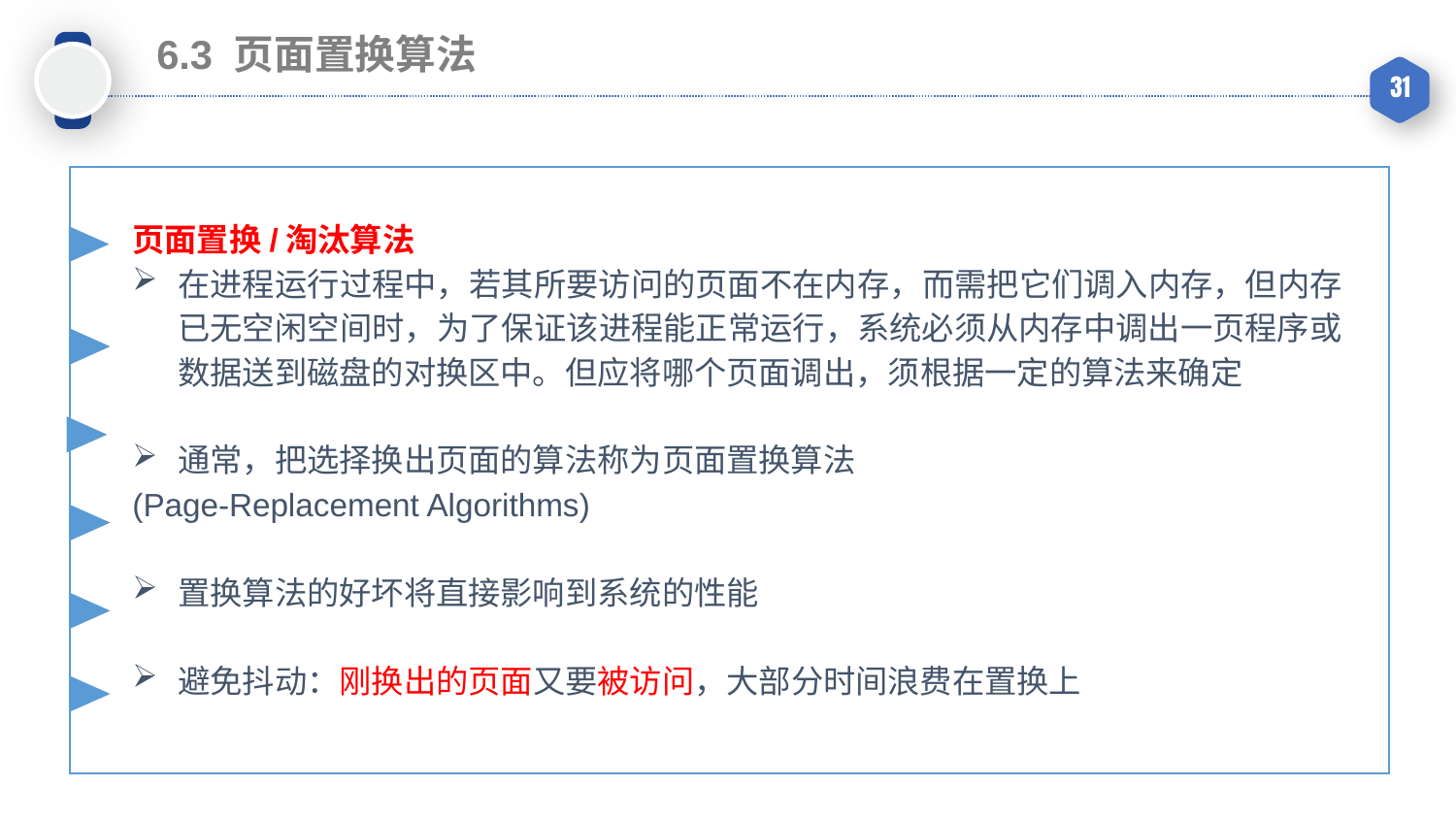

6.3 页面置换算法

页面置换/淘汰算法
在进程运行过程中，若其所要访问的页面不在内存，而需把它们调入内存，但内存已无空闲空间时，为了保证该进程能正常运行，系统必须从内存中调出一页程序或数据送到磁盘的对换区中。但应将哪个页面调出，须根据一定的算法来确定

通常，把选择换出页面的算法称为页面置换算法
(Page-Replacement Algorithms)

置换算法的好坏将直接影响到系统的性能

避免抖动：刚换出的页面又要被访问，大部分时间浪费在置换上